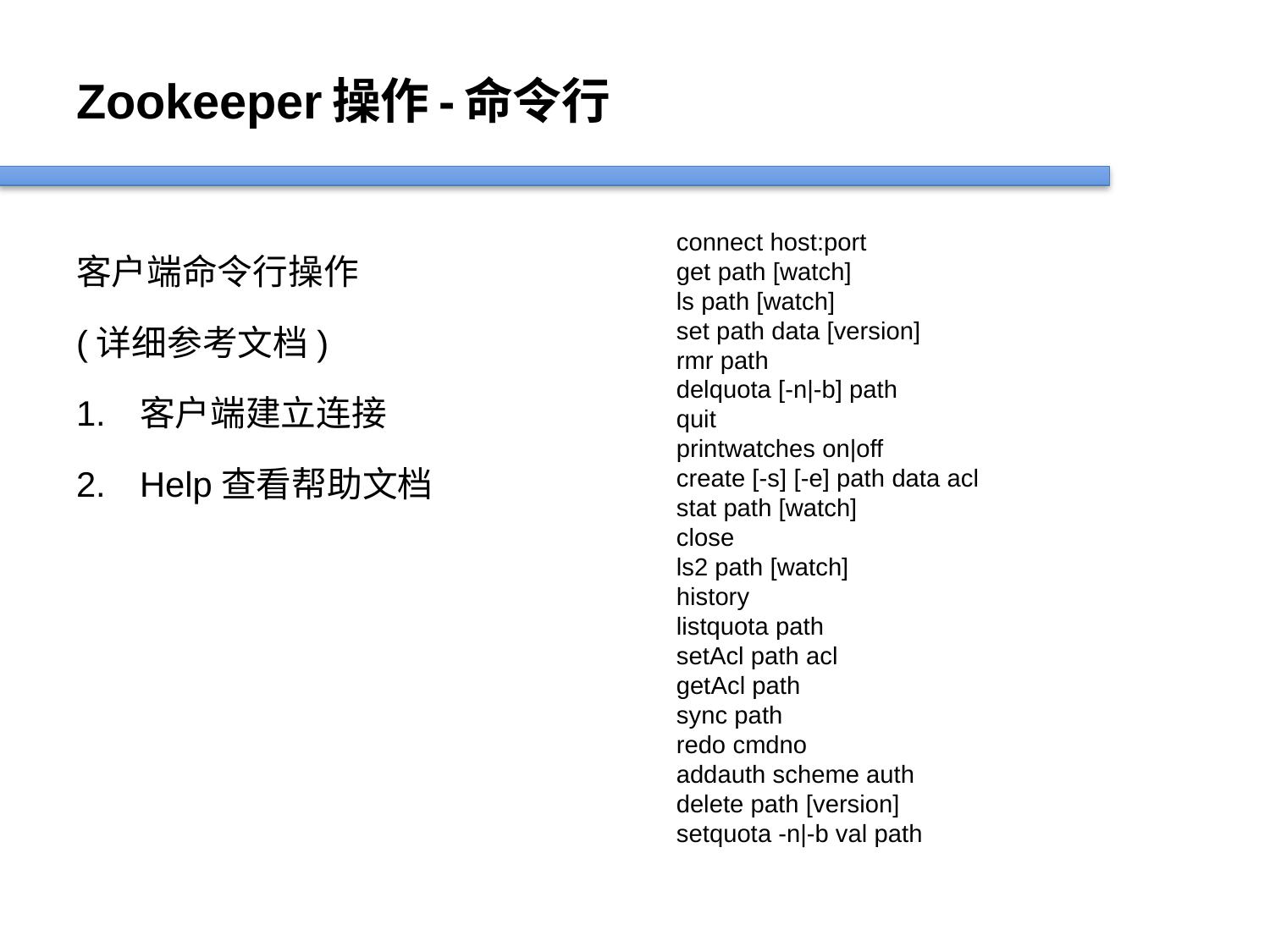

# Zookeeper操作-命令行
	connect host:port
	get path [watch]
	ls path [watch]
	set path data [version]
	rmr path
	delquota [-n|-b] path
	quit
	printwatches on|off
	create [-s] [-e] path data acl
	stat path [watch]
	close
	ls2 path [watch]
	history
	listquota path
	setAcl path acl
	getAcl path
	sync path
	redo cmdno
	addauth scheme auth
	delete path [version]
	setquota -n|-b val path

客户端命令行操作
(详细参考文档)
客户端建立连接
Help查看帮助文档